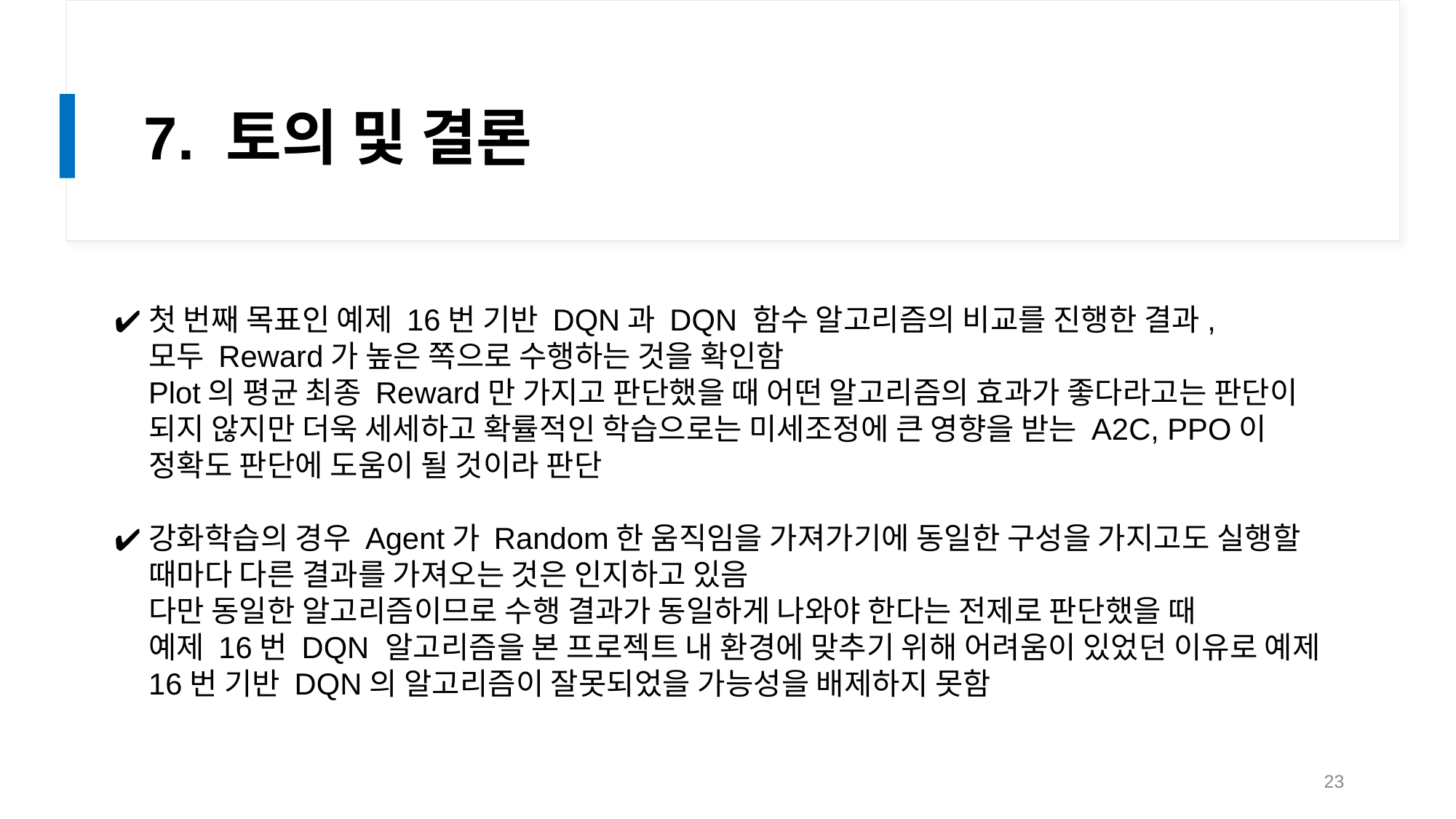

# 7. 토의 및 결론
첫 번째 목표인 예제 16번 기반 DQN과 DQN 함수 알고리즘의 비교를 진행한 결과,
모두 Reward가 높은 쪽으로 수행하는 것을 확인함
Plot의 평균 최종 Reward만 가지고 판단했을 때 어떤 알고리즘의 효과가 좋다라고는 판단이 되지 않지만 더욱 세세하고 확률적인 학습으로는 미세조정에 큰 영향을 받는 A2C, PPO이 정확도 판단에 도움이 될 것이라 판단
강화학습의 경우 Agent가 Random한 움직임을 가져가기에 동일한 구성을 가지고도 실행할 때마다 다른 결과를 가져오는 것은 인지하고 있음
다만 동일한 알고리즘이므로 수행 결과가 동일하게 나와야 한다는 전제로 판단했을 때
예제 16번 DQN 알고리즘을 본 프로젝트 내 환경에 맞추기 위해 어려움이 있었던 이유로 예제 16번 기반 DQN의 알고리즘이 잘못되었을 가능성을 배제하지 못함
23